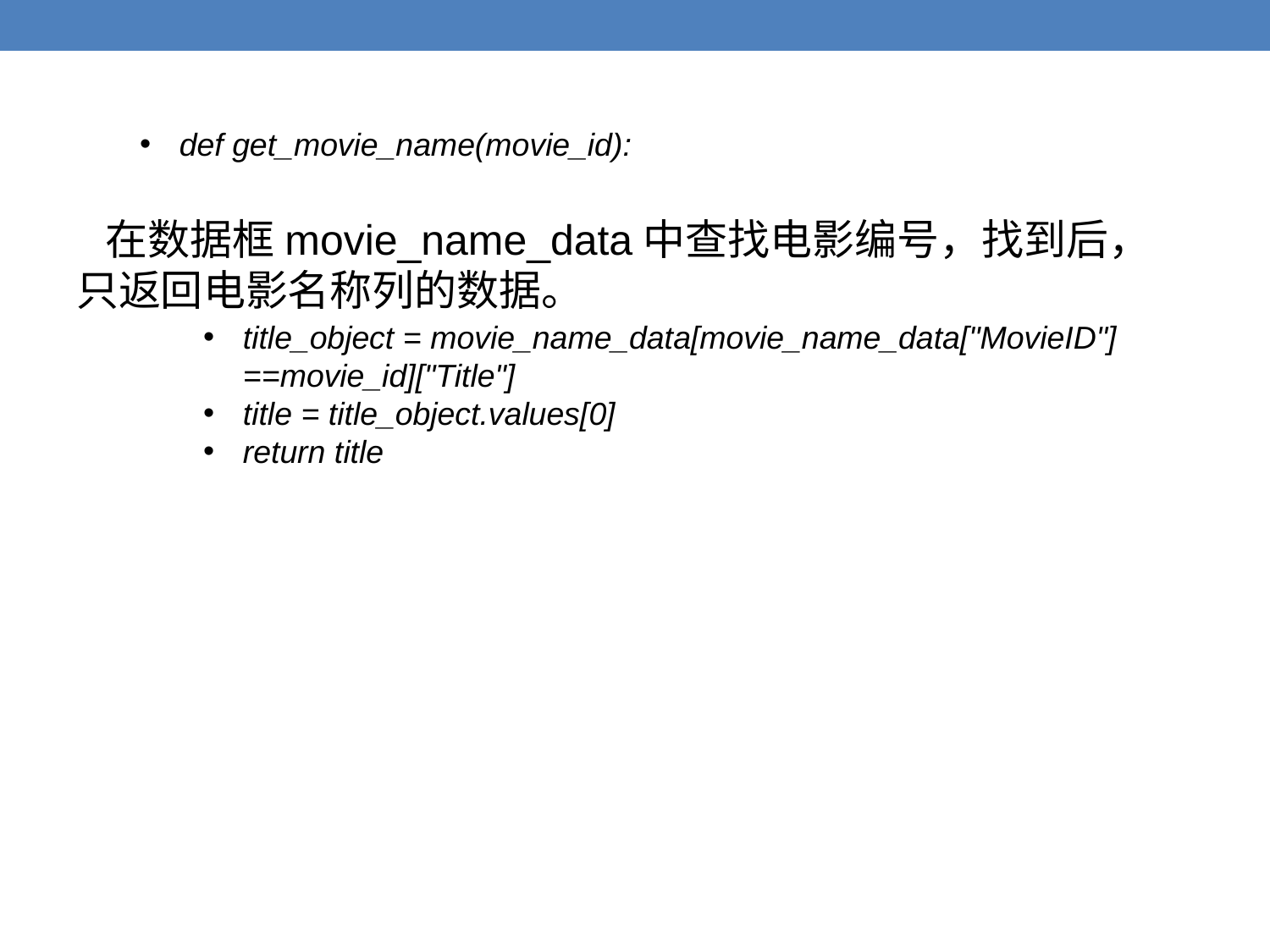

def get_movie_name(movie_id):
  在数据框movie_name_data中查找电影编号，找到后，只返回电影名称列的数据。
title_object = movie_name_data[movie_name_data["MovieID"] ==movie_id]["Title"]
title = title_object.values[0]
return title